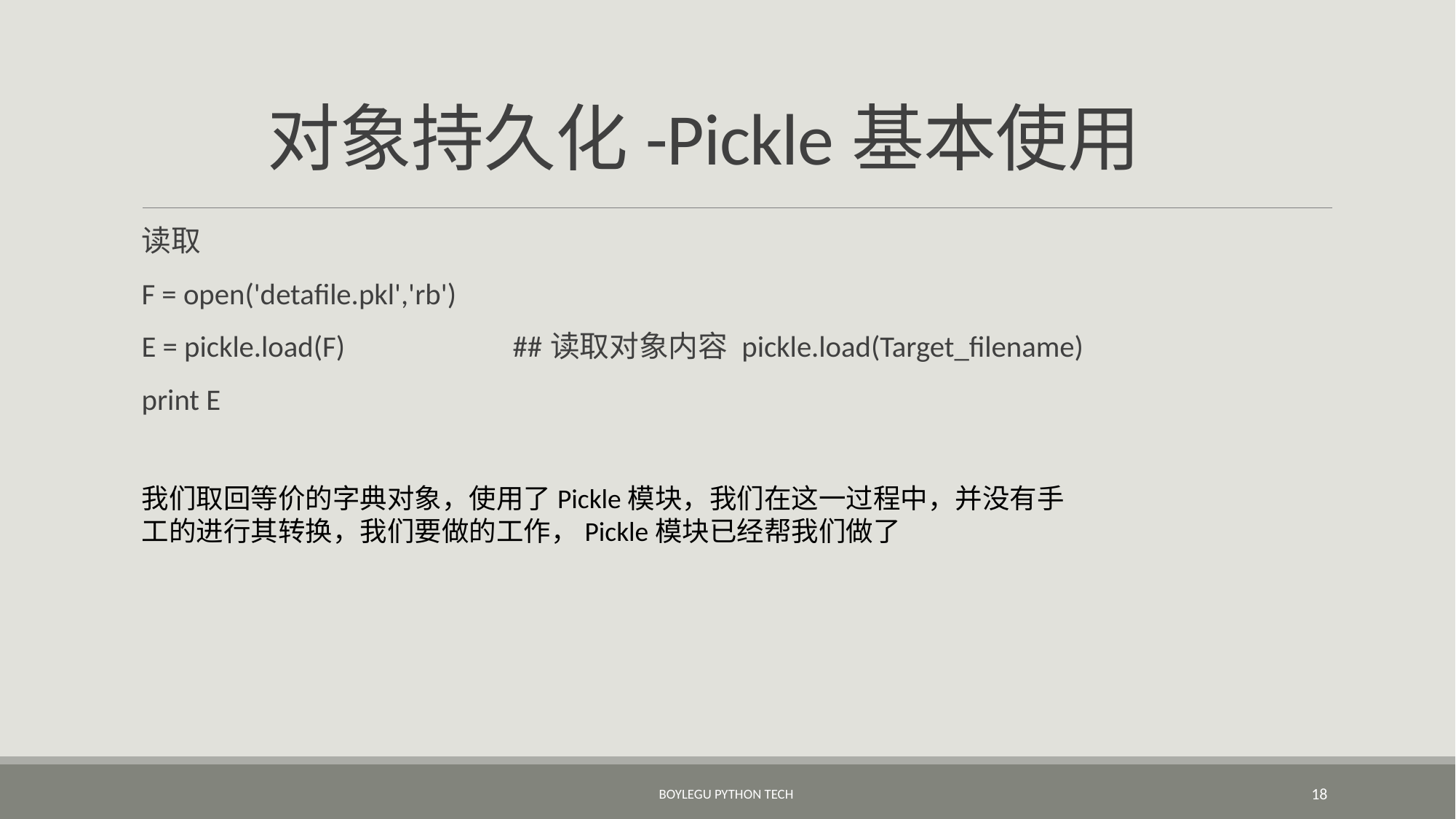

对象持久化-Pickle基本使用
读取
F = open('detafile.pkl','rb')
E = pickle.load(F)                         ##读取对象内容 pickle.load(Target_filename)
print E
我们取回等价的字典对象，使用了Pickle模块，我们在这一过程中，并没有手工的进行其转换，我们要做的工作，Pickle模块已经帮我们做了
BoyleGu Python Tech
18